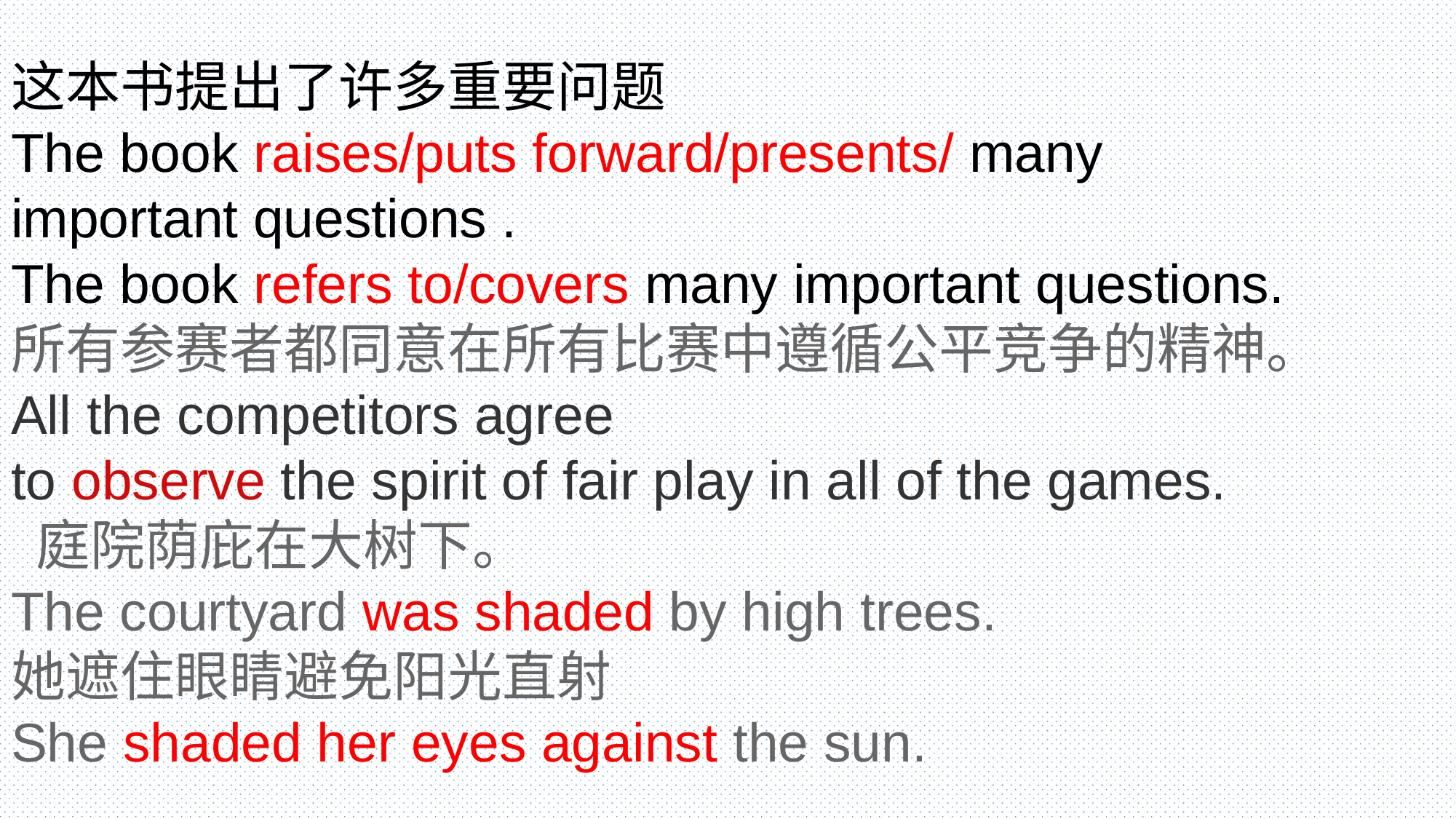

这本书提出了许多重要问题
The book raises/puts forward/presents/ many important questions .
The book refers to/covers many important questions.
所有参赛者都同意在所有比赛中遵循公平竞争的精神。
All the competitors agree to observe the spirit of fair play in all of the games.
 庭院荫庇在大树下。
The courtyard was shaded by high trees.
她遮住眼睛避免阳光直射
She shaded her eyes against the sun.